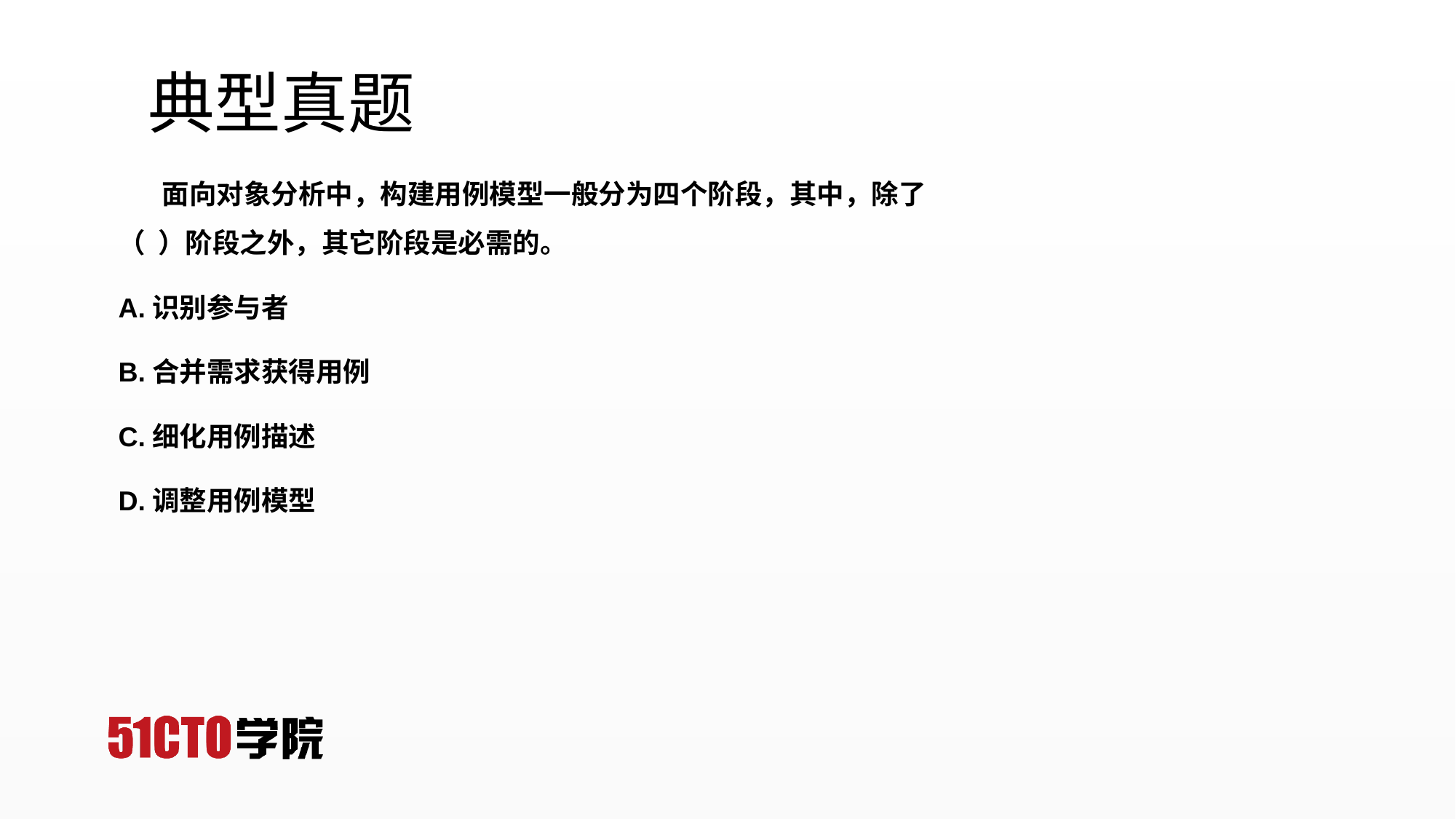

# 典型真题
      面向对象分析中，构建用例模型一般分为四个阶段，其中，除了（  ）阶段之外，其它阶段是必需的。
A.识别参与者
B.合并需求获得用例
C.细化用例描述
D.调整用例模型